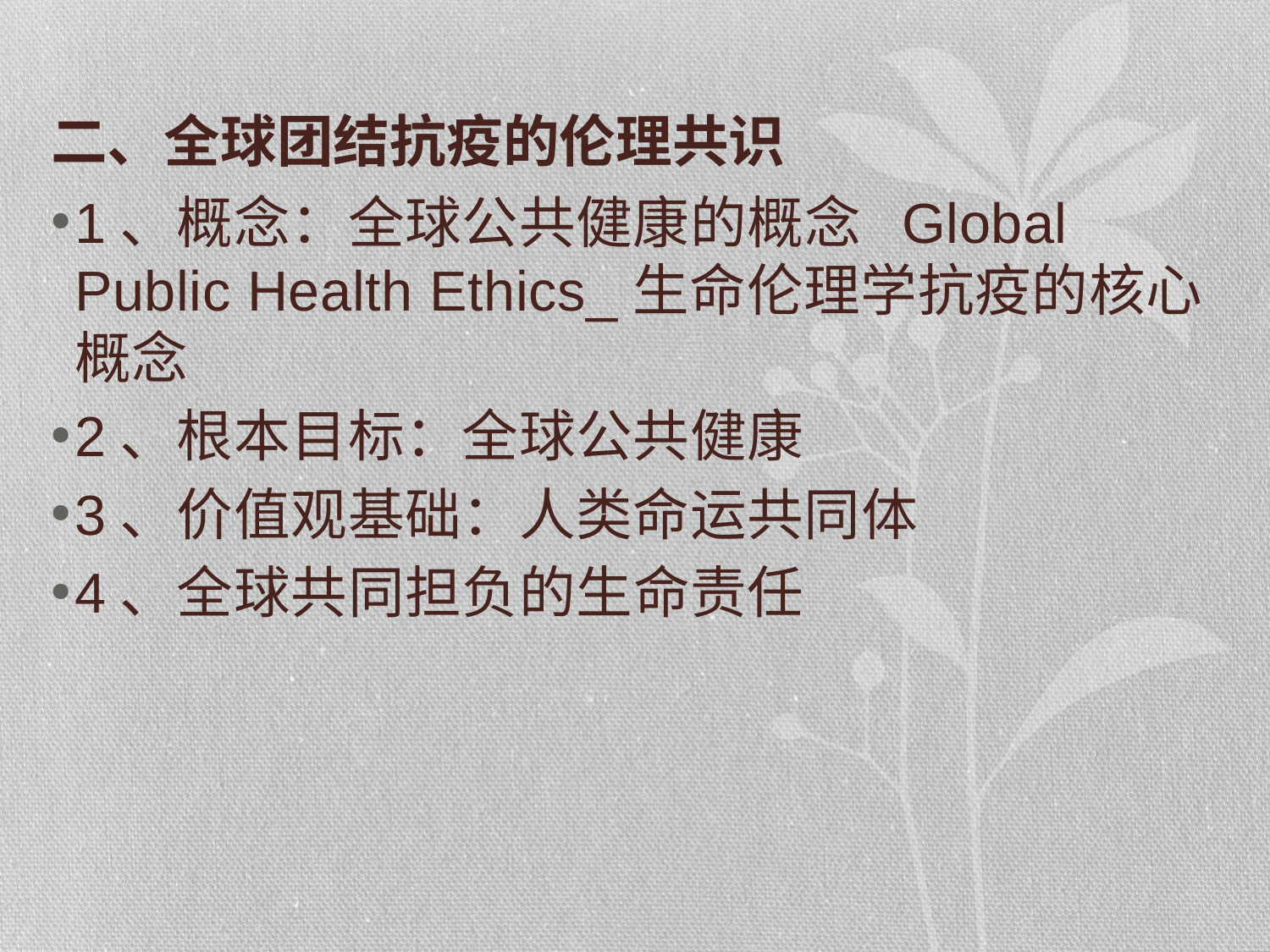

# 二、全球团结抗疫的伦理共识
1、概念：全球公共健康的概念  Global Public Health Ethics_生命伦理学抗疫的核心概念
2、根本目标：全球公共健康
3、价值观基础：人类命运共同体
4、全球共同担负的生命责任